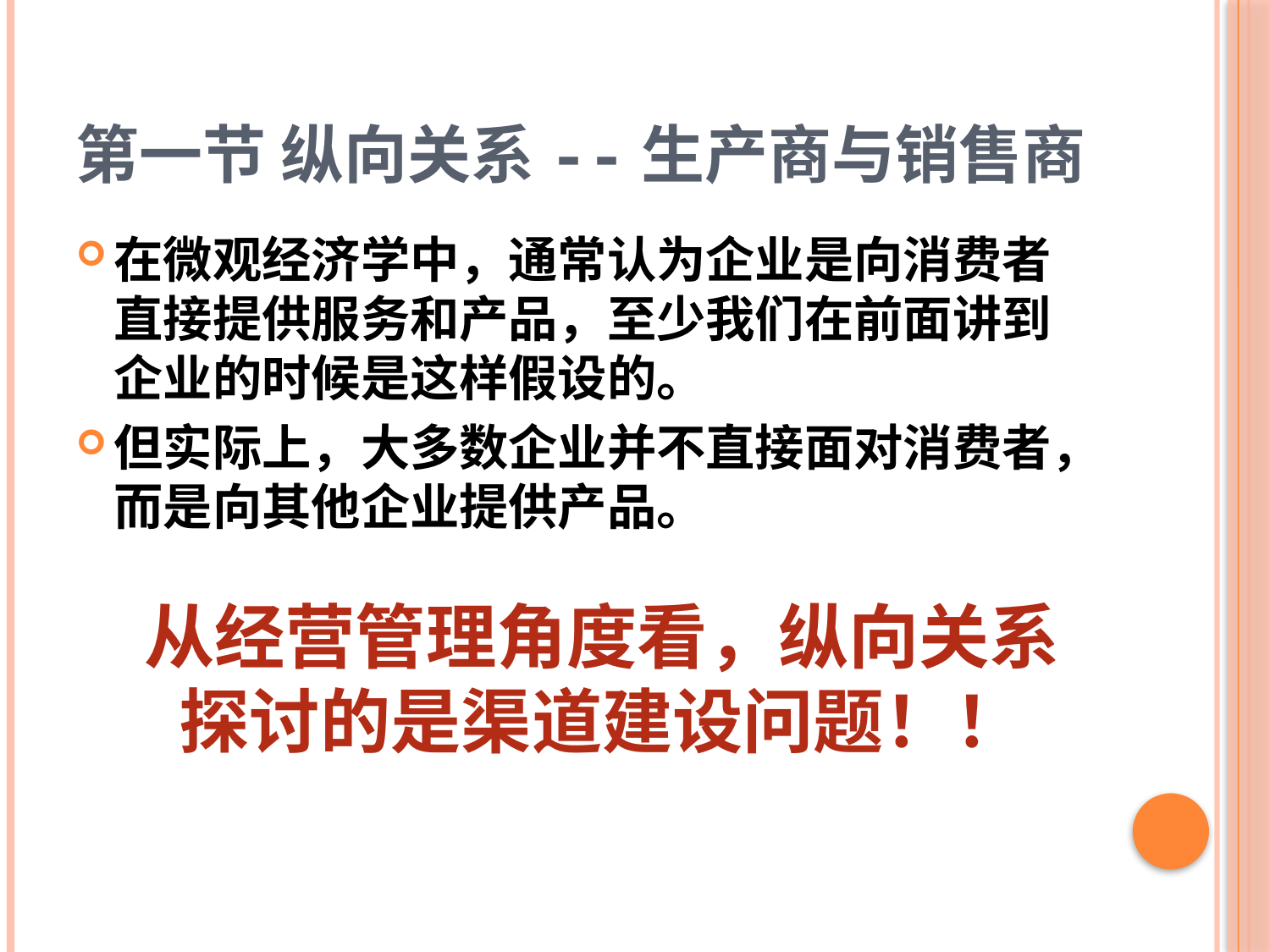

# 第一节 纵向关系--生产商与销售商
在微观经济学中，通常认为企业是向消费者直接提供服务和产品，至少我们在前面讲到企业的时候是这样假设的。
但实际上，大多数企业并不直接面对消费者，而是向其他企业提供产品。

从经营管理角度看，纵向关系
探讨的是渠道建设问题！！